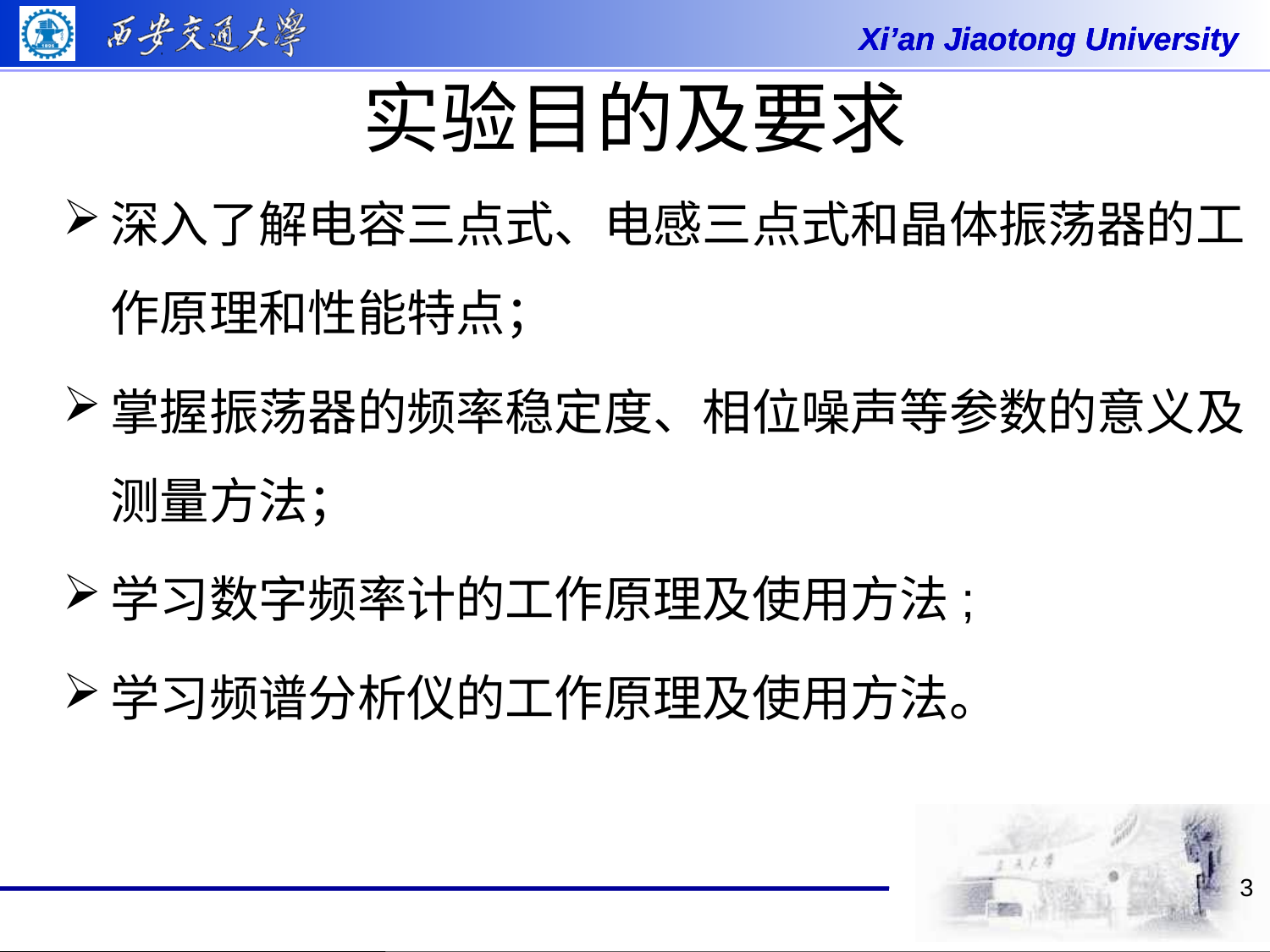

# 实验目的及要求
深入了解电容三点式、电感三点式和晶体振荡器的工作原理和性能特点；
掌握振荡器的频率稳定度、相位噪声等参数的意义及测量方法；
学习数字频率计的工作原理及使用方法;
学习频谱分析仪的工作原理及使用方法。
3